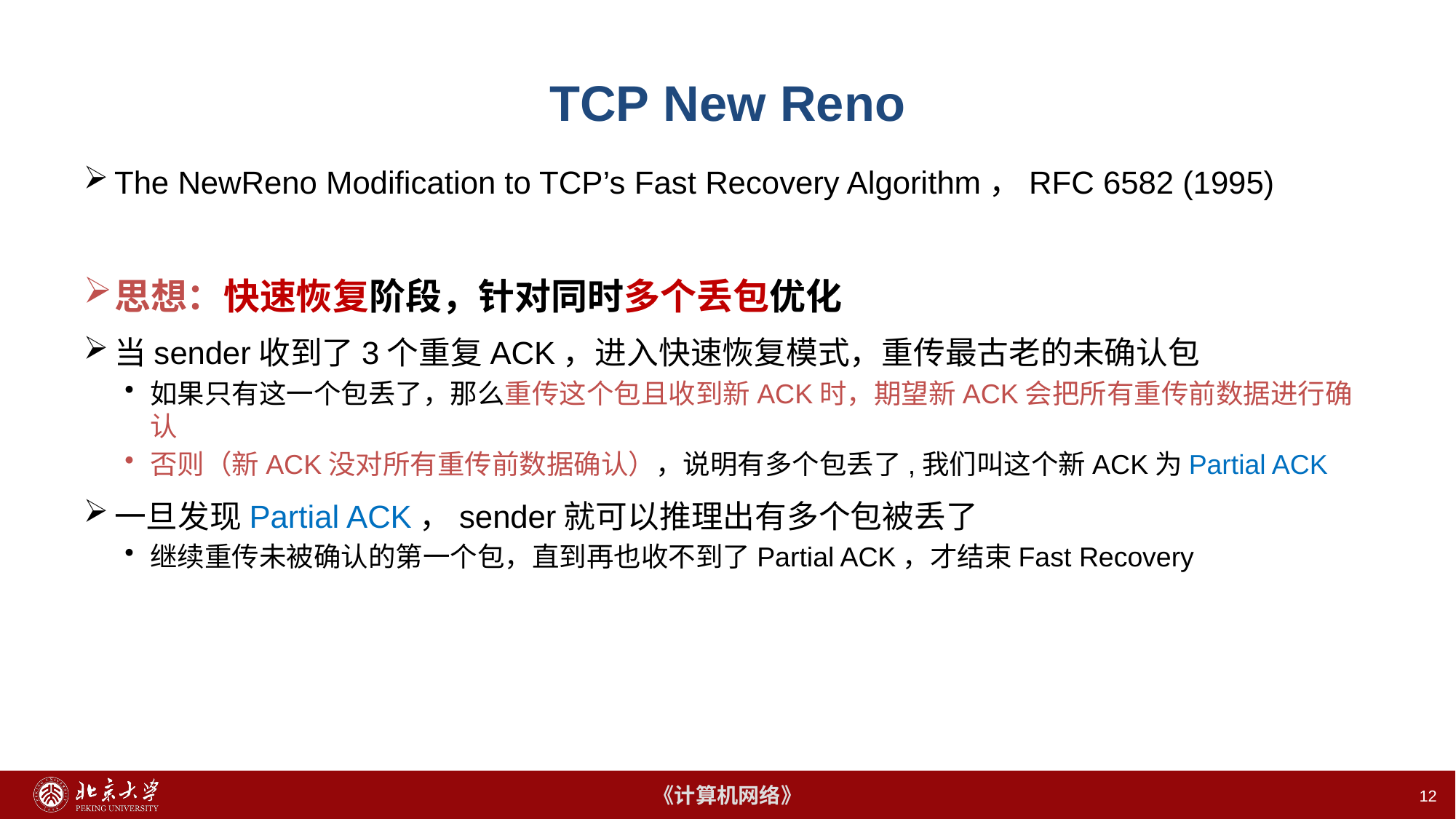

# TCP New Reno
The NewReno Modification to TCP’s Fast Recovery Algorithm，RFC 6582 (1995)

思想：快速恢复阶段，针对同时多个丢包优化
当sender收到了3个重复ACK，进入快速恢复模式，重传最古老的未确认包
如果只有这一个包丢了，那么重传这个包且收到新ACK时，期望新ACK会把所有重传前数据进行确认
否则（新ACK没对所有重传前数据确认），说明有多个包丢了,我们叫这个新ACK为Partial ACK
一旦发现Partial ACK，sender就可以推理出有多个包被丢了
继续重传未被确认的第一个包，直到再也收不到了Partial ACK，才结束Fast Recovery

12